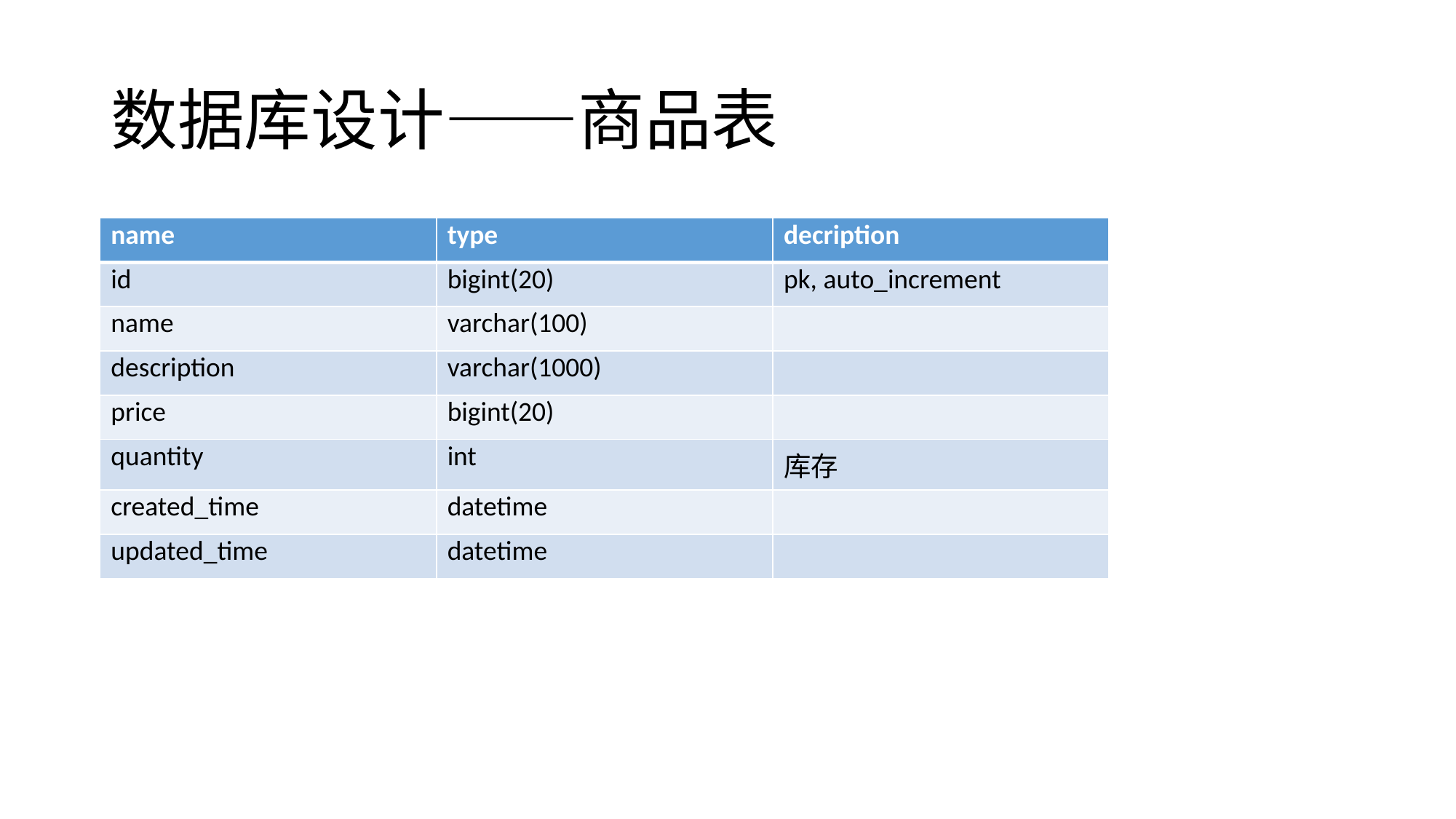

# 数据库设计——商品表
| name | type | decription |
| --- | --- | --- |
| id | bigint(20) | pk, auto\_increment |
| name | varchar(100) |  |
| description | varchar(1000) |  |
| price | bigint(20) |  |
| quantity | int | 库存 |
| created\_time | datetime |  |
| updated\_time | datetime |  |